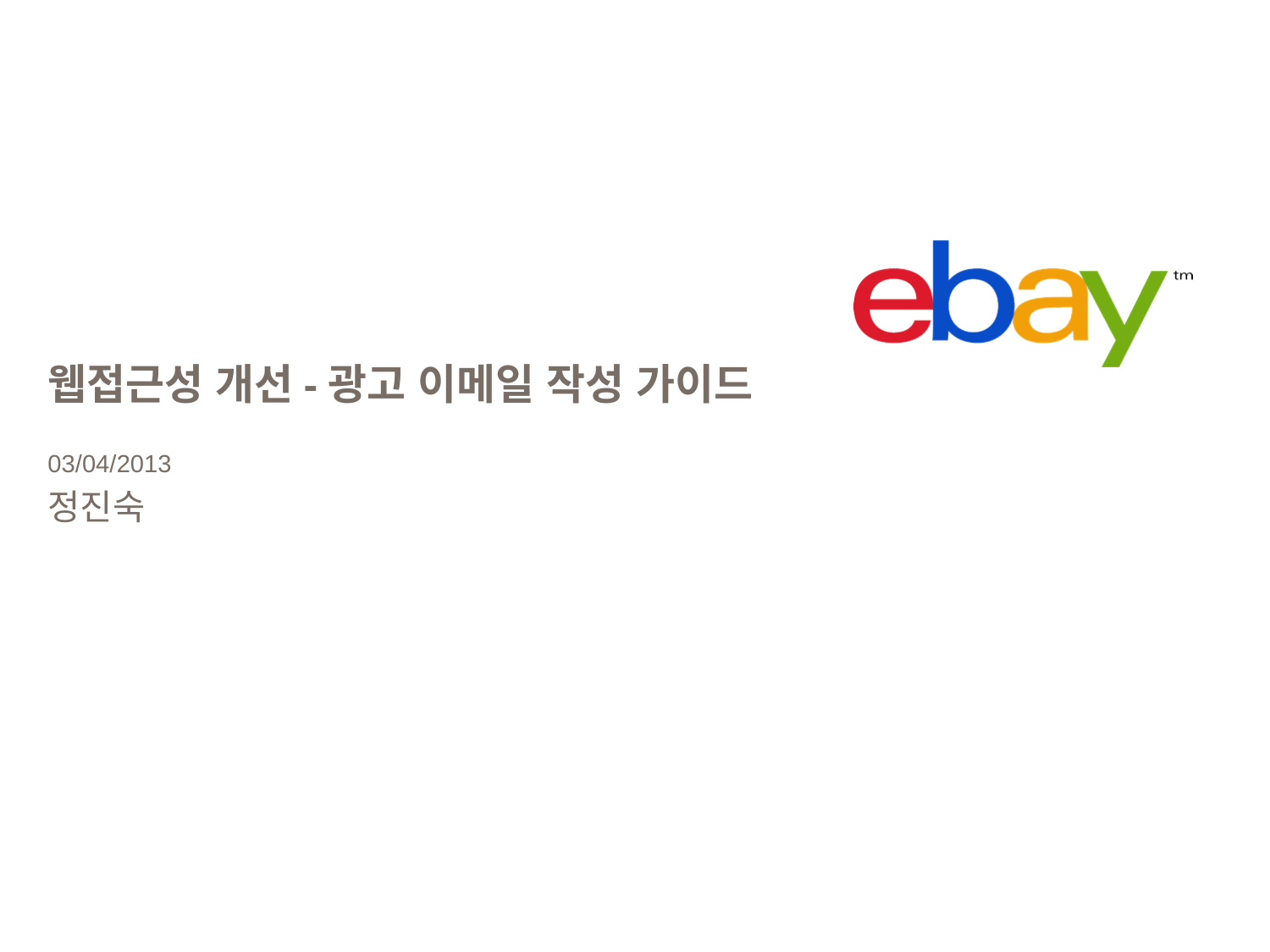

웹접근성 개선-광고 이메일 작성 가이드

03/04/2013
정진숙